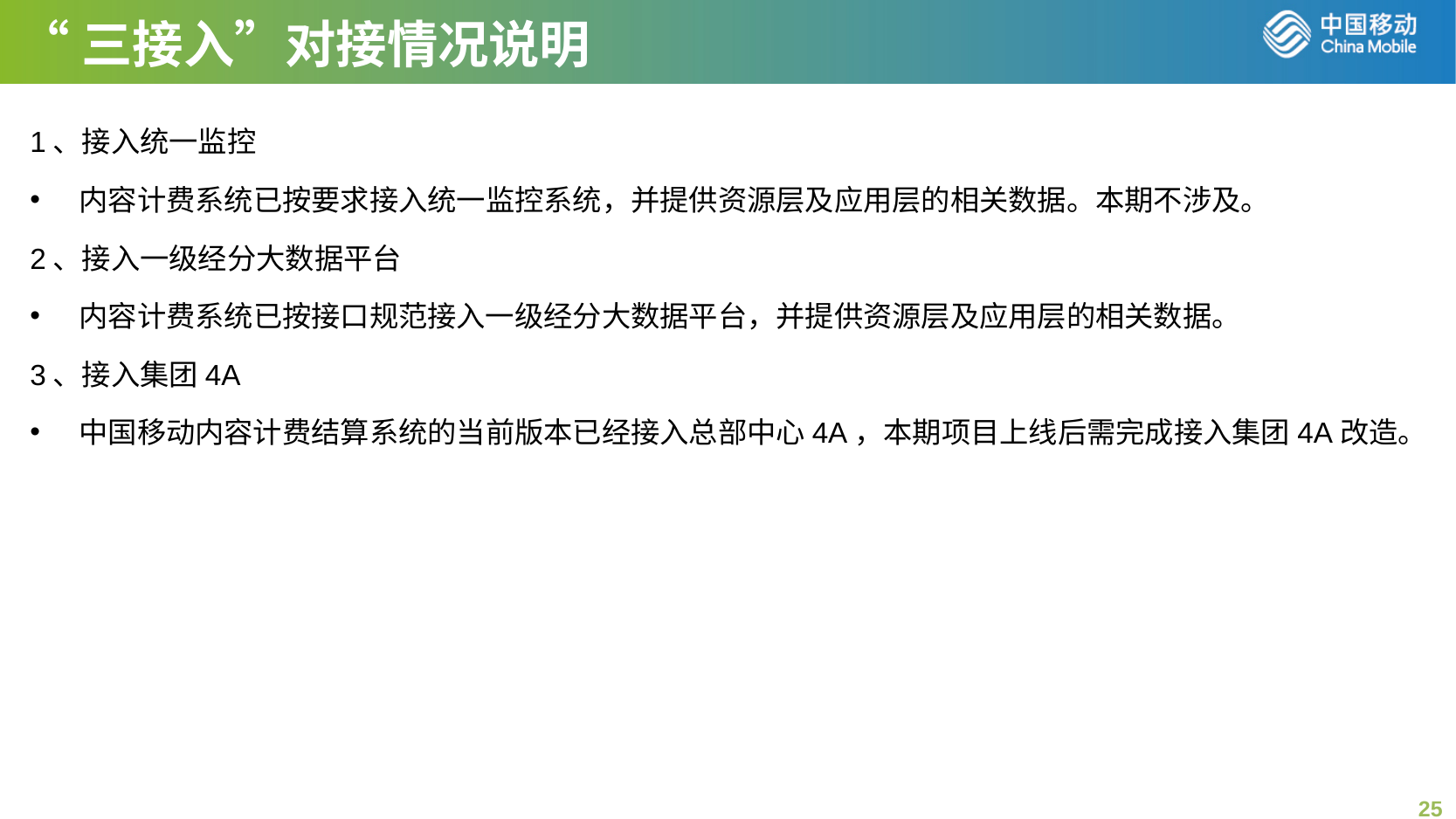

# “三接入”对接情况说明
1、接入统一监控
内容计费系统已按要求接入统一监控系统，并提供资源层及应用层的相关数据。本期不涉及。
2、接入一级经分大数据平台
内容计费系统已按接口规范接入一级经分大数据平台，并提供资源层及应用层的相关数据。
3、接入集团4A
中国移动内容计费结算系统的当前版本已经接入总部中心4A，本期项目上线后需完成接入集团4A改造。